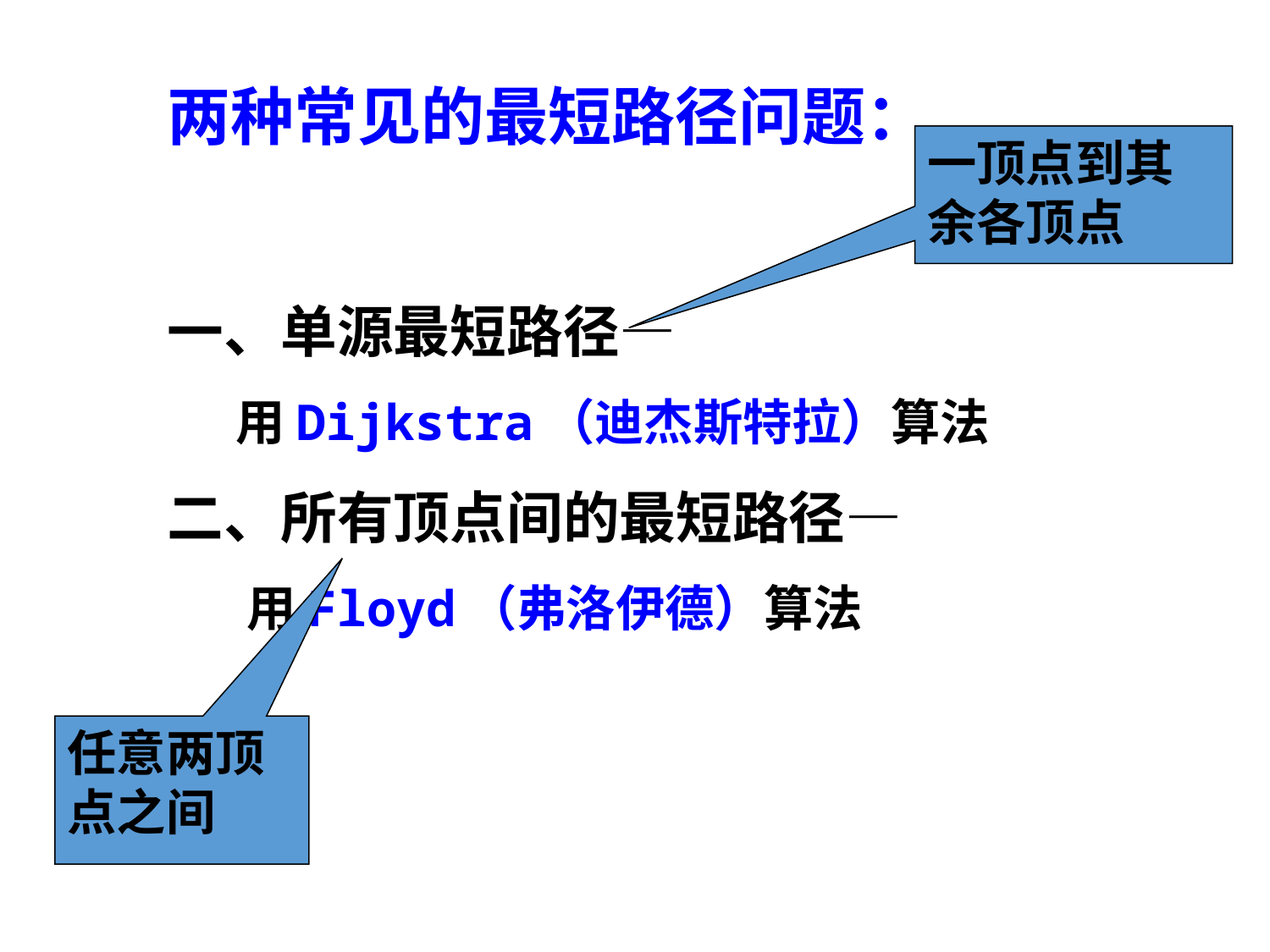

两种常见的最短路径问题：

一、单源最短路径—
     用Dijkstra（迪杰斯特拉）算法
二、所有顶点间的最短路径—
      用Floyd（弗洛伊德）算法
一顶点到其余各顶点
任意两顶点之间